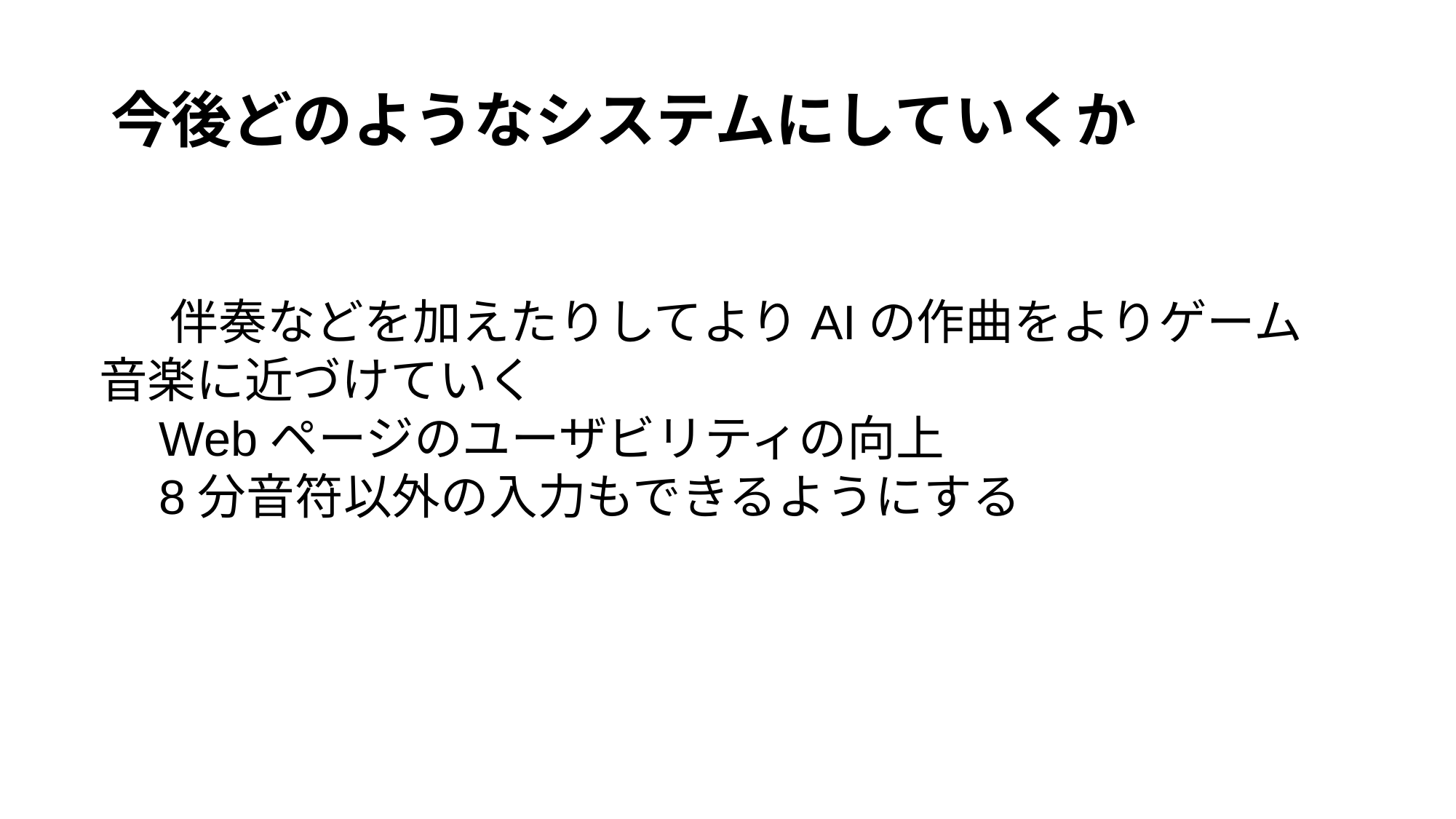

# 今後どのようなシステムにしていくか
 　伴奏などを加えたりしてよりAIの作曲をよりゲーム音楽に近づけていく
　Webページのユーザビリティの向上
　8分音符以外の入力もできるようにする